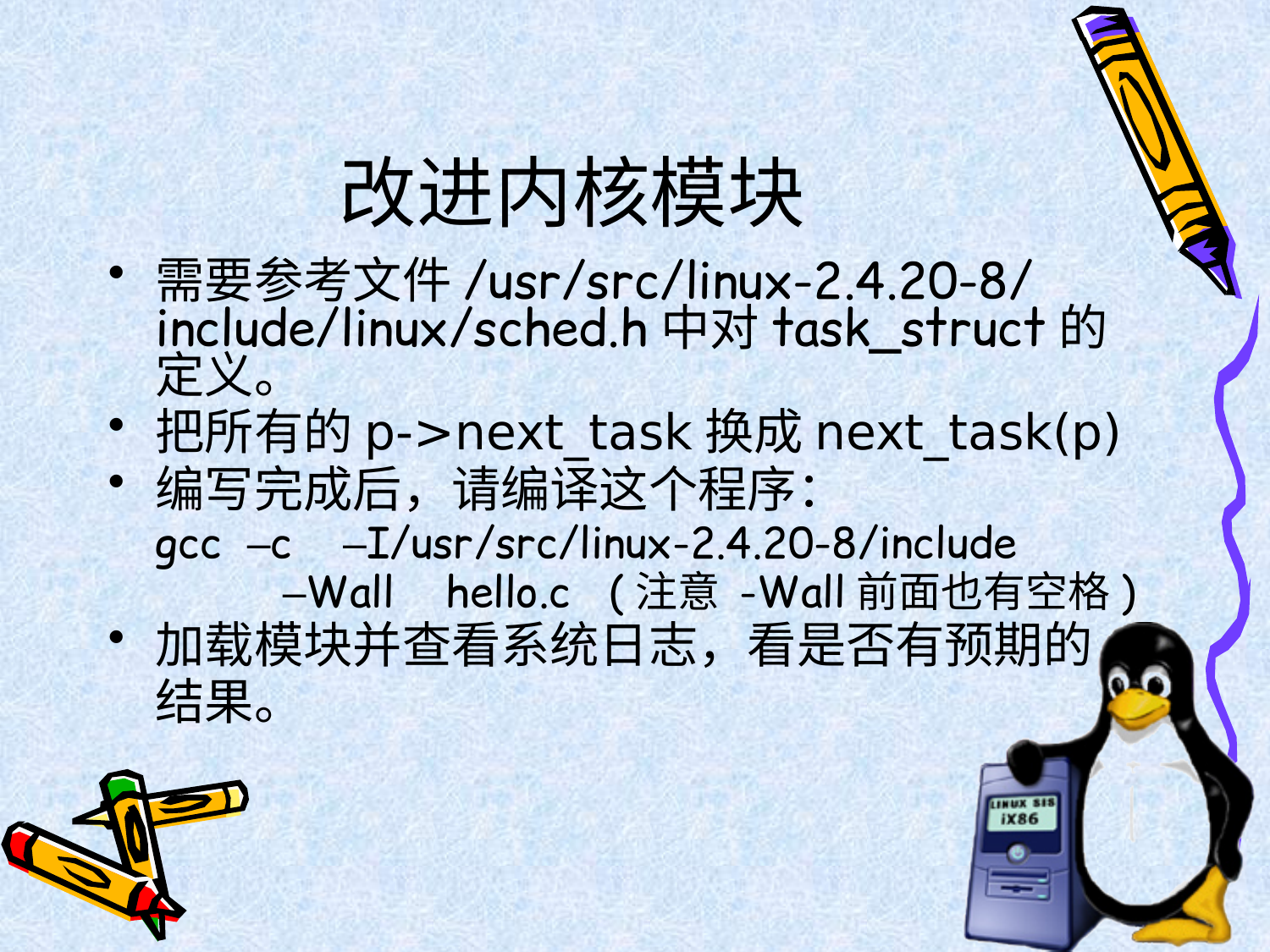

# 改进内核模块
需要参考文件/usr/src/linux-2.4.20-8/include/linux/sched.h中对task_struct的定义。
把所有的p->next_task换成next_task(p)
编写完成后，请编译这个程序：
	gcc  –c    –I/usr/src/linux-2.4.20-8/include
		–Wall    hello.c   (注意 -Wall前面也有空格)
加载模块并查看系统日志，看是否有预期的
	结果。